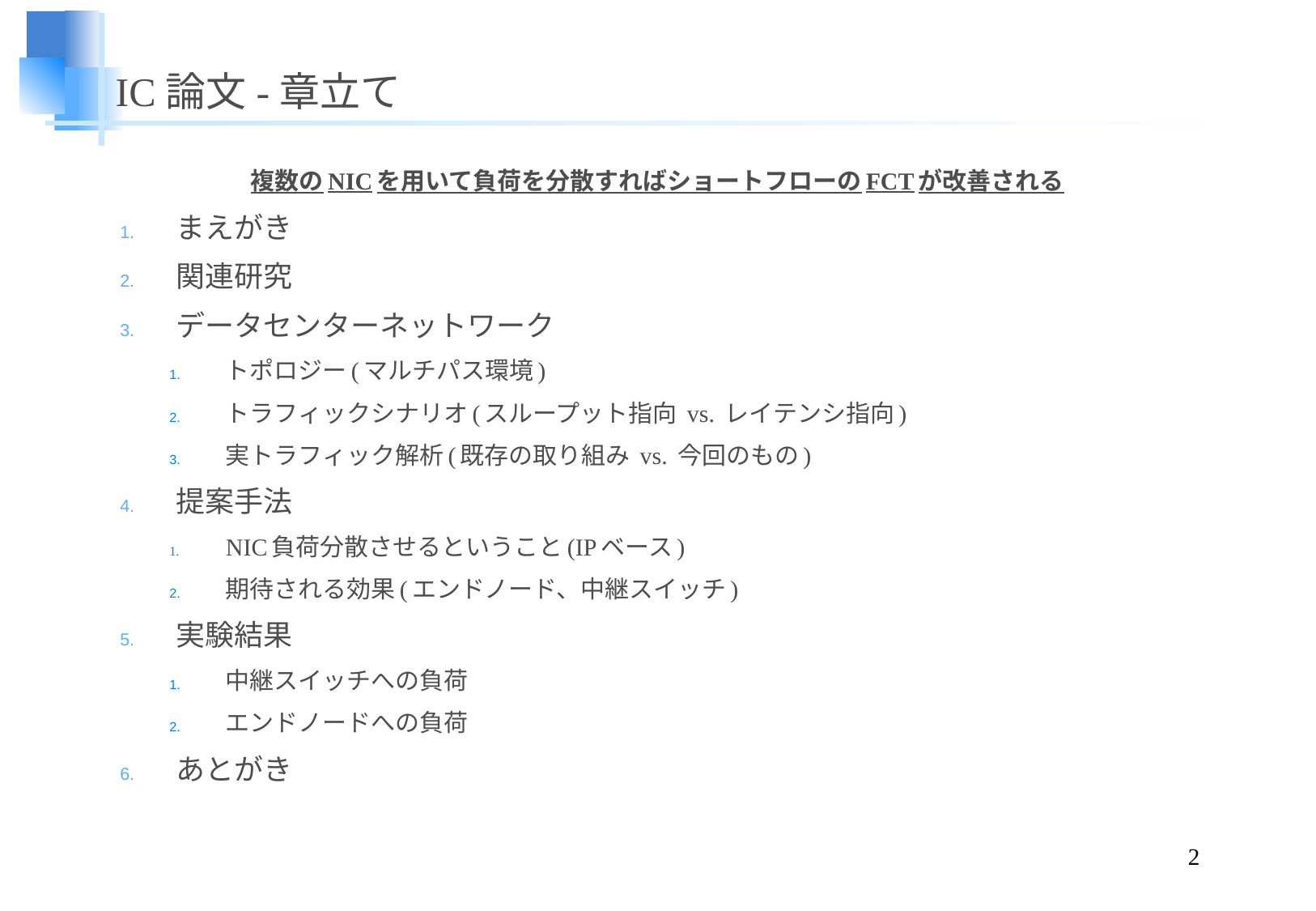

# IC論文-章立て
複数のNICを用いて負荷を分散すればショートフローのFCTが改善される
まえがき
関連研究
データセンターネットワーク
トポロジー(マルチパス環境)
トラフィックシナリオ(スループット指向 vs. レイテンシ指向)
実トラフィック解析(既存の取り組み vs. 今回のもの)
提案手法
NIC負荷分散させるということ(IPベース)
期待される効果(エンドノード、中継スイッチ)
実験結果
中継スイッチへの負荷
エンドノードへの負荷
あとがき
2